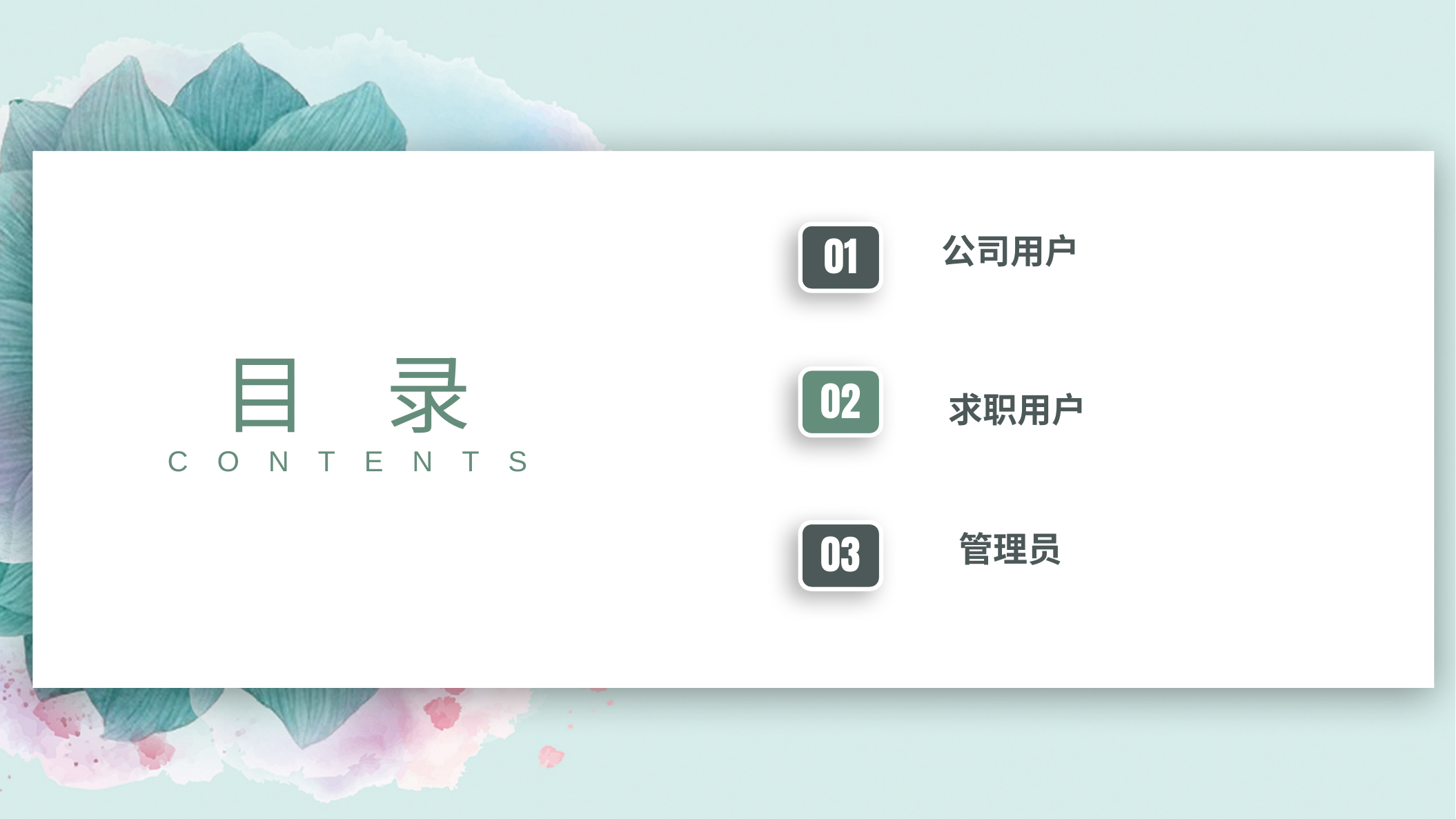

01
公司用户
目 录
contents
02
求职用户
03
管理员